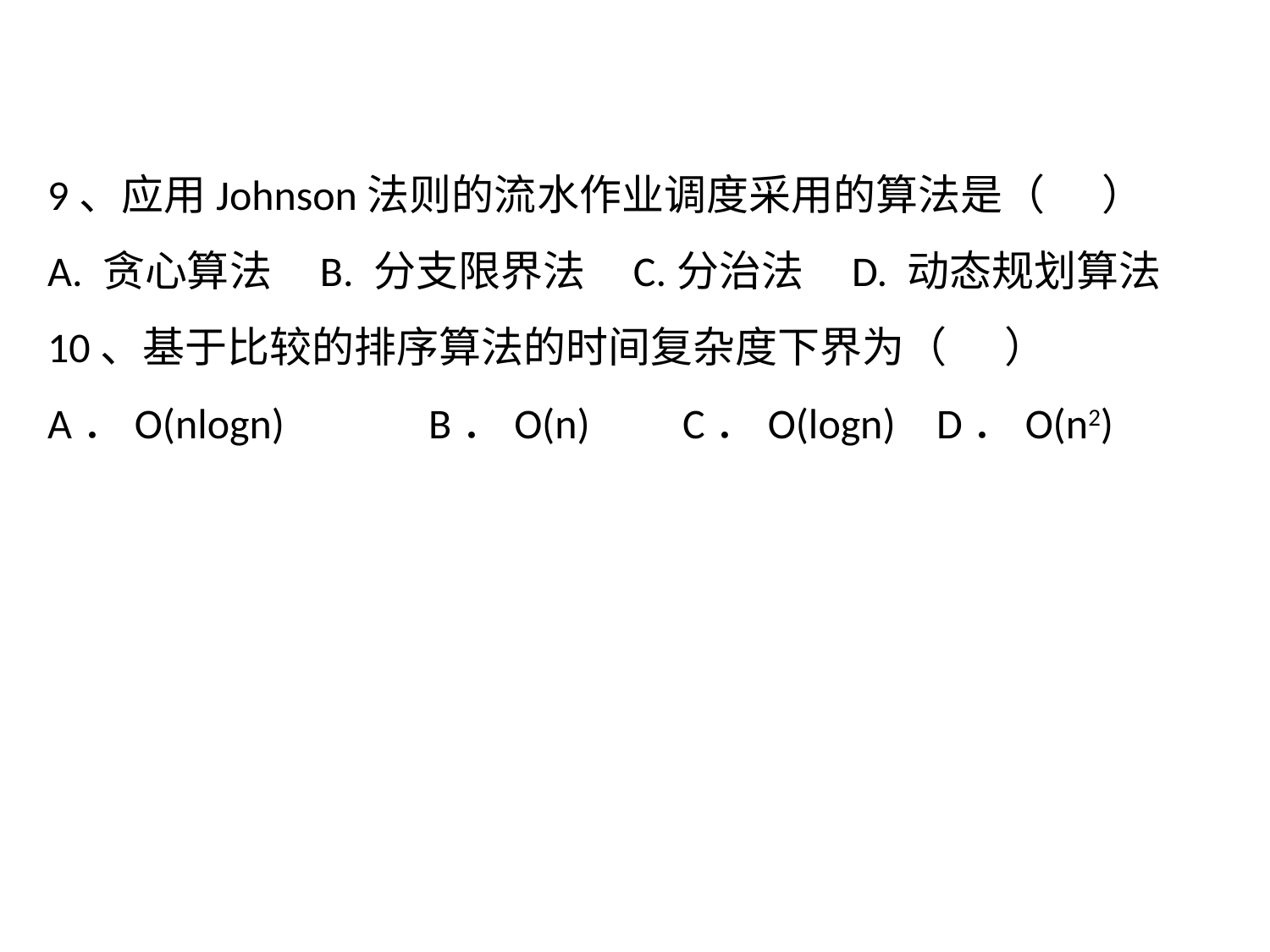

9、应用Johnson法则的流水作业调度采用的算法是（      ）
A. 贪心算法    B. 分支限界法    C.分治法    D. 动态规划算法
10、基于比较的排序算法的时间复杂度下界为（      ）
A．O(nlogn)		B．O(n)	C．O(logn)	D．O(n2)